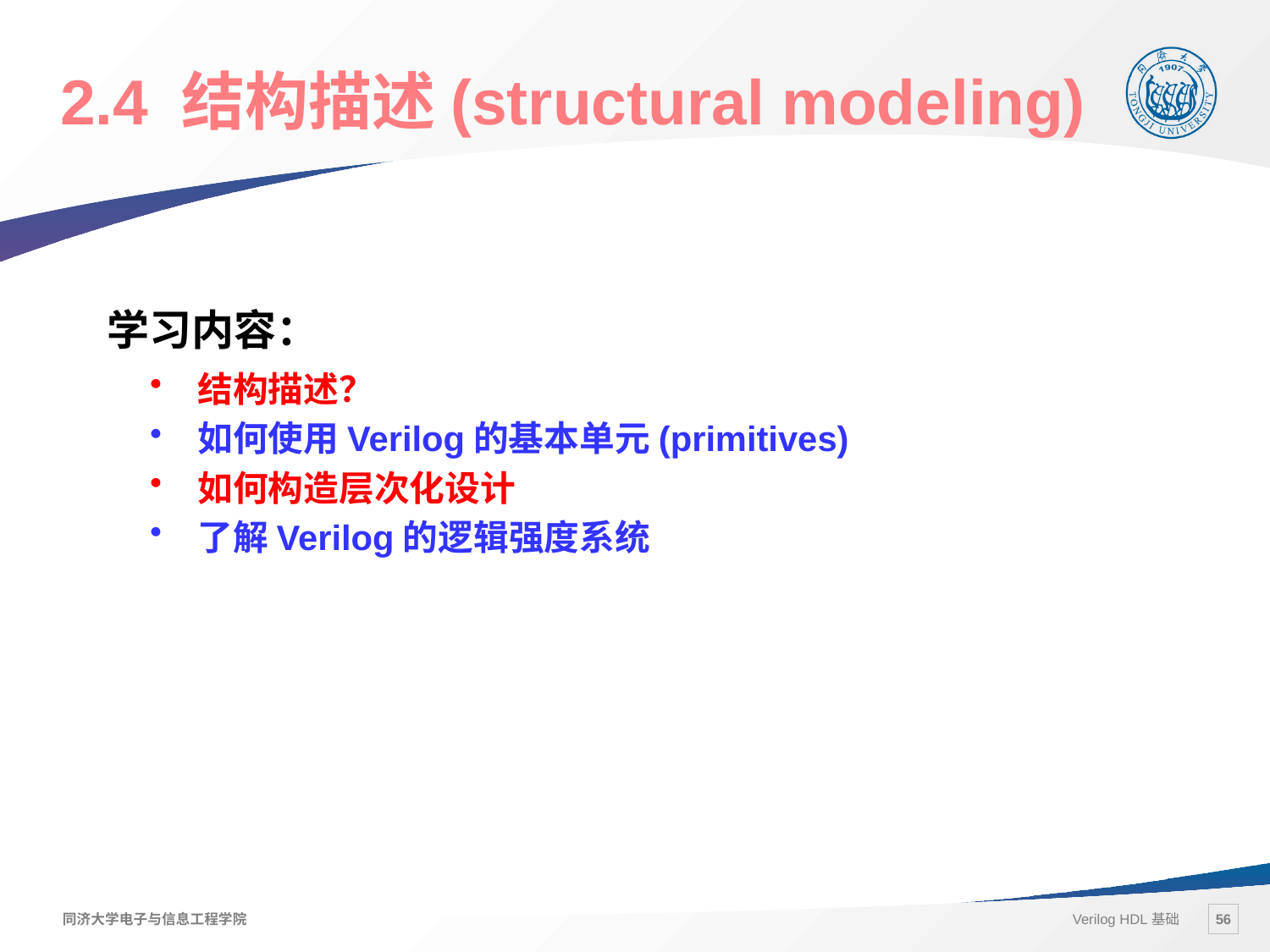

# 2.4 结构描述(structural modeling)
学习内容：
结构描述？
如何使用Verilog的基本单元(primitives)
如何构造层次化设计
了解Verilog的逻辑强度系统